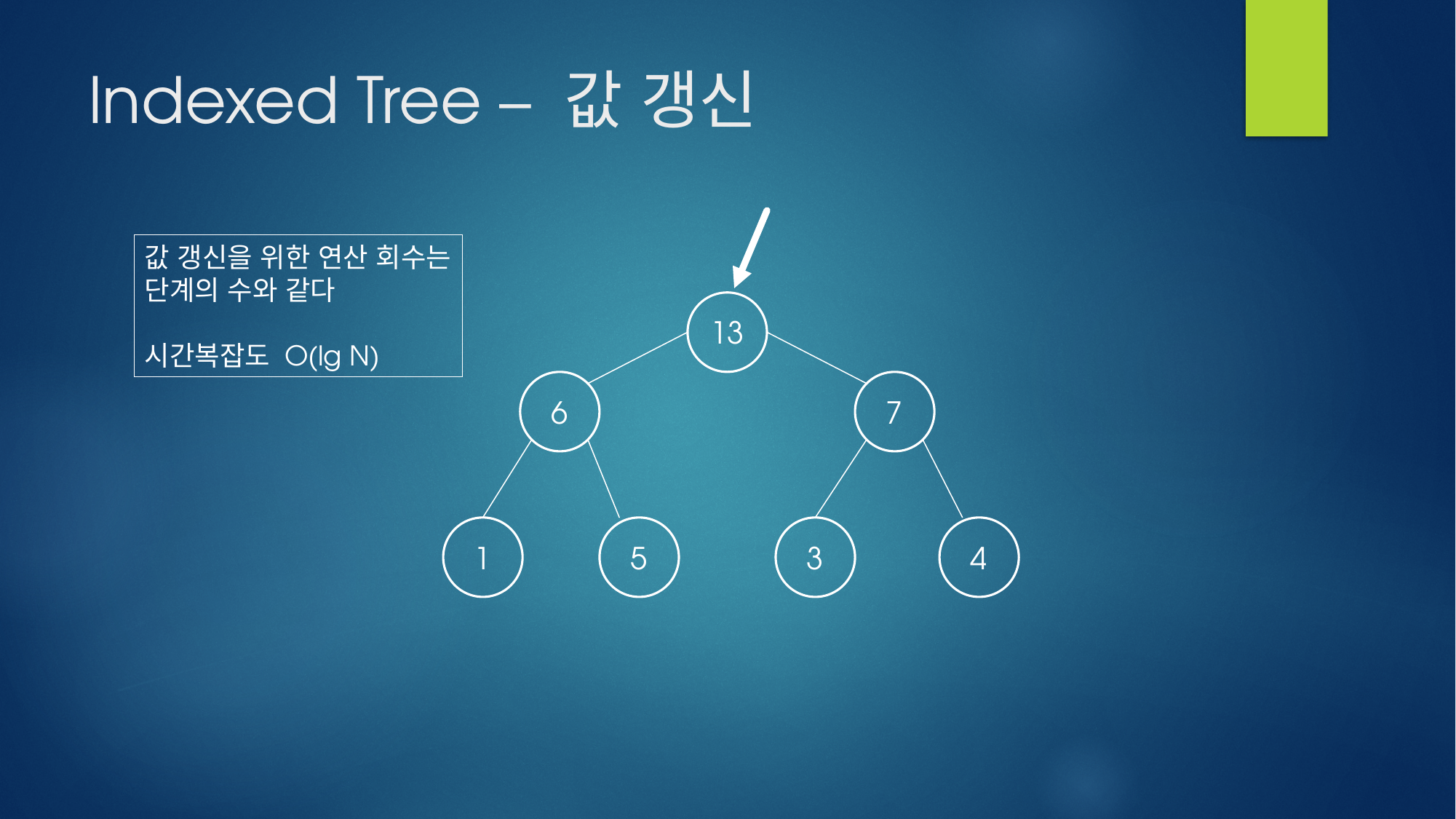

# Indexed Tree – 값 갱신
값 갱신을 위한 연산 회수는
단계의 수와 같다

시간복잡도 O(lg N)
13
6
7
4
1
5
3